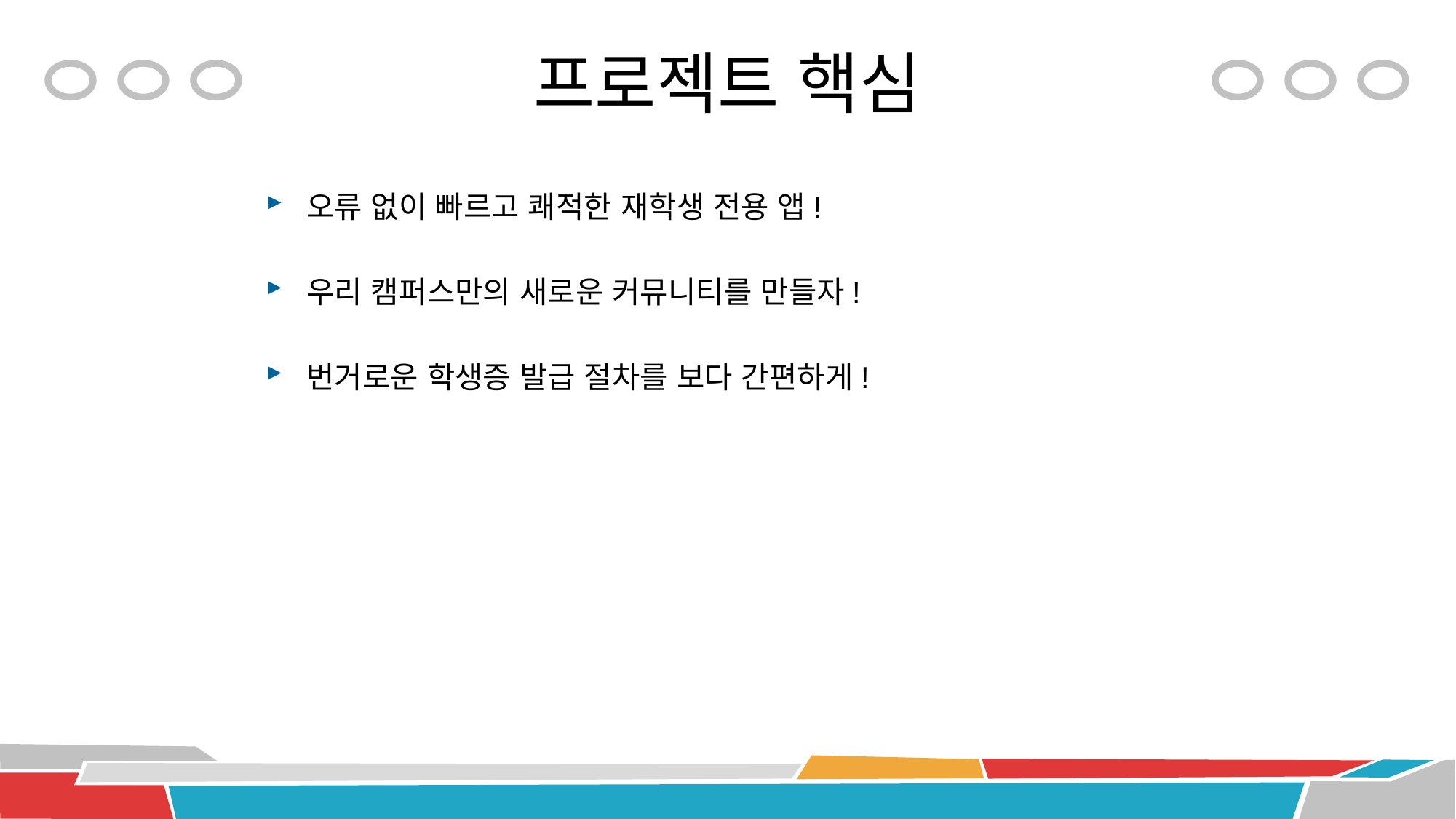

# 프로젝트 핵심
오류 없이 빠르고 쾌적한 재학생 전용 앱!

우리 캠퍼스만의 새로운 커뮤니티를 만들자!

번거로운 학생증 발급 절차를 보다 간편하게!